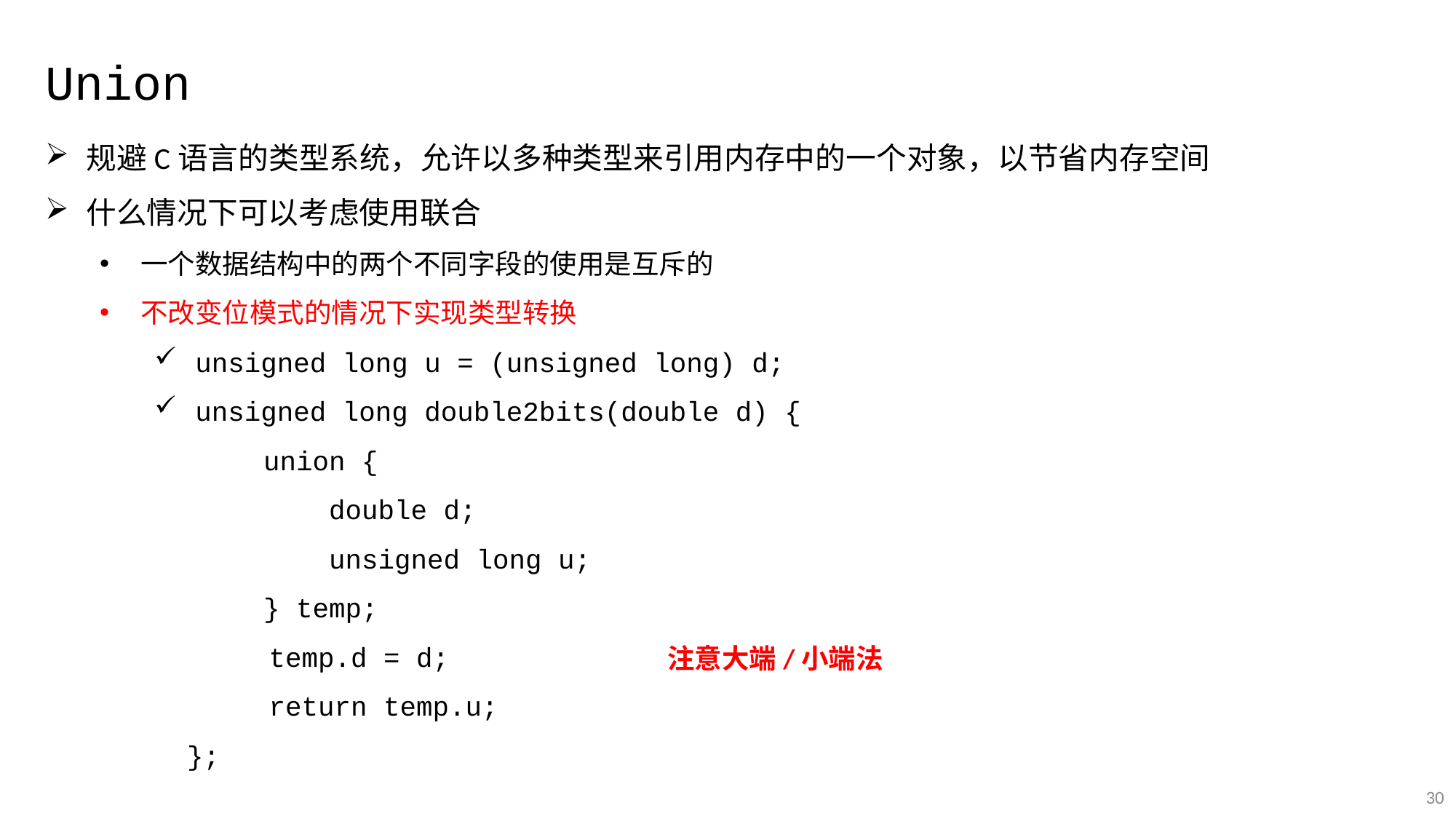

Union
规避C语言的类型系统，允许以多种类型来引用内存中的一个对象，以节省内存空间
什么情况下可以考虑使用联合
一个数据结构中的两个不同字段的使用是互斥的
不改变位模式的情况下实现类型转换
﻿unsigned long u = (unsigned long) d;
﻿unsigned long double2bits(double d) {
	union {
	    double d;
	    unsigned long u;
	} temp;
       temp.d = d;
       return temp.u;
  };
注意大端/小端法
30